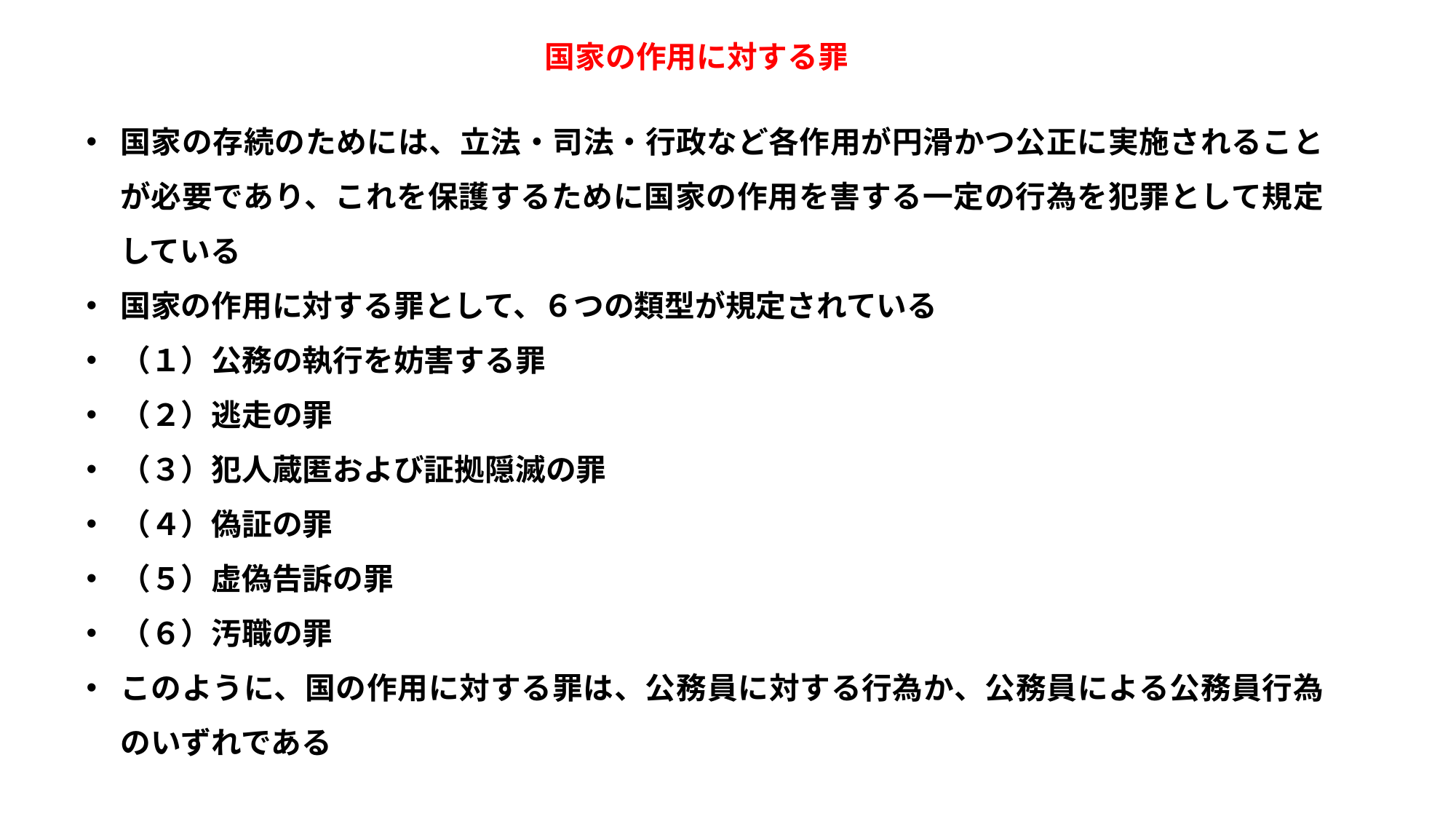

国家の作用に対する罪
国家の存続のためには、立法・司法・行政など各作用が円滑かつ公正に実施されることが必要であり、これを保護するために国家の作用を害する一定の行為を犯罪として規定している
国家の作用に対する罪として、６つの類型が規定されている
（１）公務の執行を妨害する罪
（２）逃走の罪
（３）犯人蔵匿および証拠隠滅の罪
（４）偽証の罪
（５）虚偽告訴の罪
（６）汚職の罪
このように、国の作用に対する罪は、公務員に対する行為か、公務員による公務員行為のいずれである